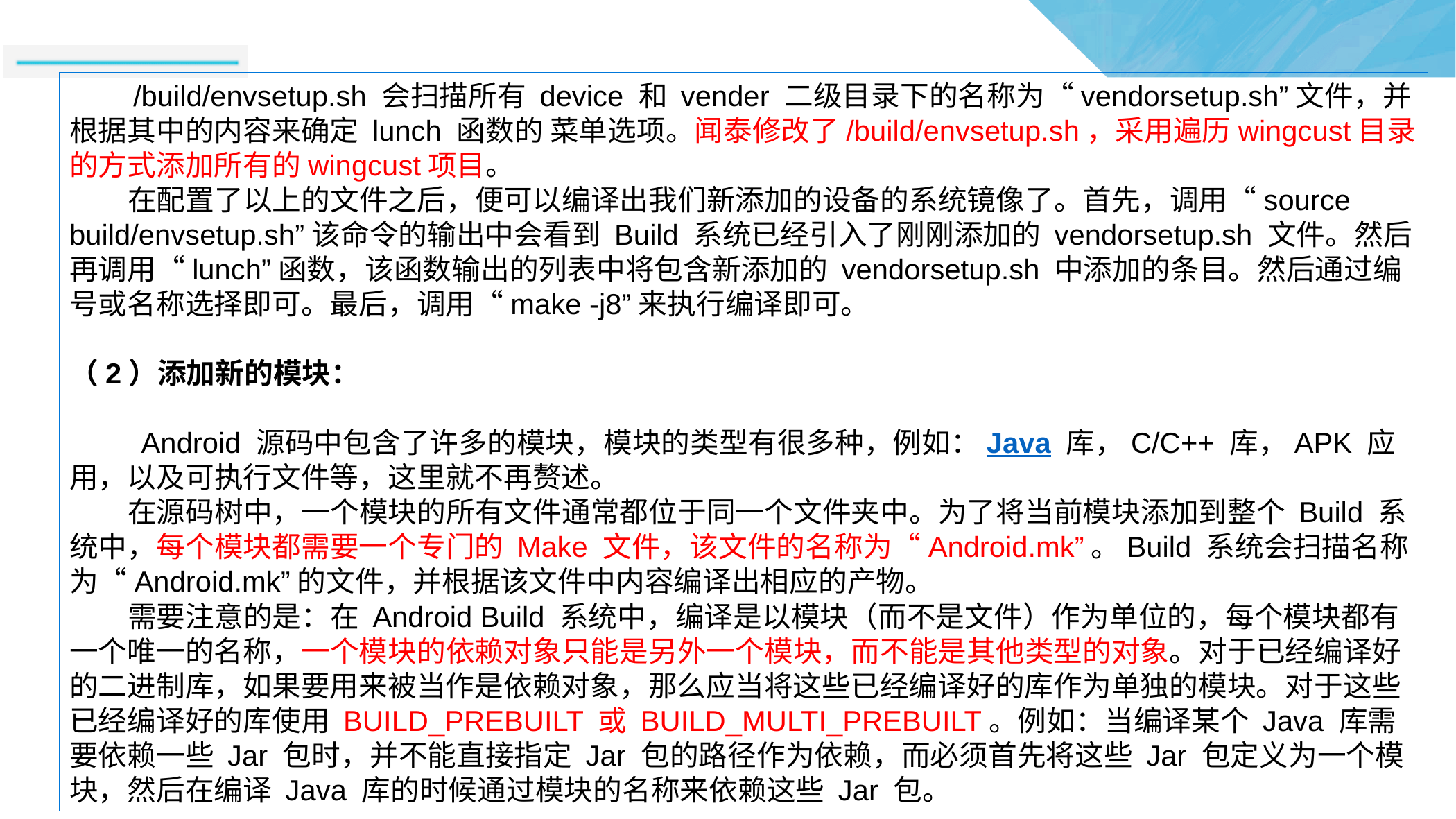

/build/envsetup.sh 会扫描所有 device 和 vender 二级目录下的名称为“vendorsetup.sh”文件，并根据其中的内容来确定 lunch 函数的 菜单选项。闻泰修改了/build/envsetup.sh，采用遍历wingcust目录的方式添加所有的wingcust项目。
        在配置了以上的文件之后，便可以编译出我们新添加的设备的系统镜像了。首先，调用“source build/envsetup.sh”该命令的输出中会看到 Build 系统已经引入了刚刚添加的 vendorsetup.sh 文件。然后再调用“lunch”函数，该函数输出的列表中将包含新添加的 vendorsetup.sh 中添加的条目。然后通过编号或名称选择即可。最后，调用“make -j8”来执行编译即可。

（2）添加新的模块：

         Android 源码中包含了许多的模块，模块的类型有很多种，例如：Java 库，C/C++ 库，APK 应用，以及可执行文件等，这里就不再赘述。
        在源码树中，一个模块的所有文件通常都位于同一个文件夹中。为了将当前模块添加到整个 Build 系统中，每个模块都需要一个专门的 Make 文件，该文件的名称为“Android.mk”。Build 系统会扫描名称为“Android.mk”的文件，并根据该文件中内容编译出相应的产物。
        需要注意的是：在 Android Build 系统中，编译是以模块（而不是文件）作为单位的，每个模块都有一个唯一的名称，一个模块的依赖对象只能是另外一个模块，而不能是其他类型的对象。对于已经编译好的二进制库，如果要用来被当作是依赖对象，那么应当将这些已经编译好的库作为单独的模块。对于这些已经编译好的库使用 BUILD_PREBUILT 或 BUILD_MULTI_PREBUILT。例如：当编译某个 Java 库需要依赖一些 Jar 包时，并不能直接指定 Jar 包的路径作为依赖，而必须首先将这些 Jar 包定义为一个模块，然后在编译 Java 库的时候通过模块的名称来依赖这些 Jar 包。